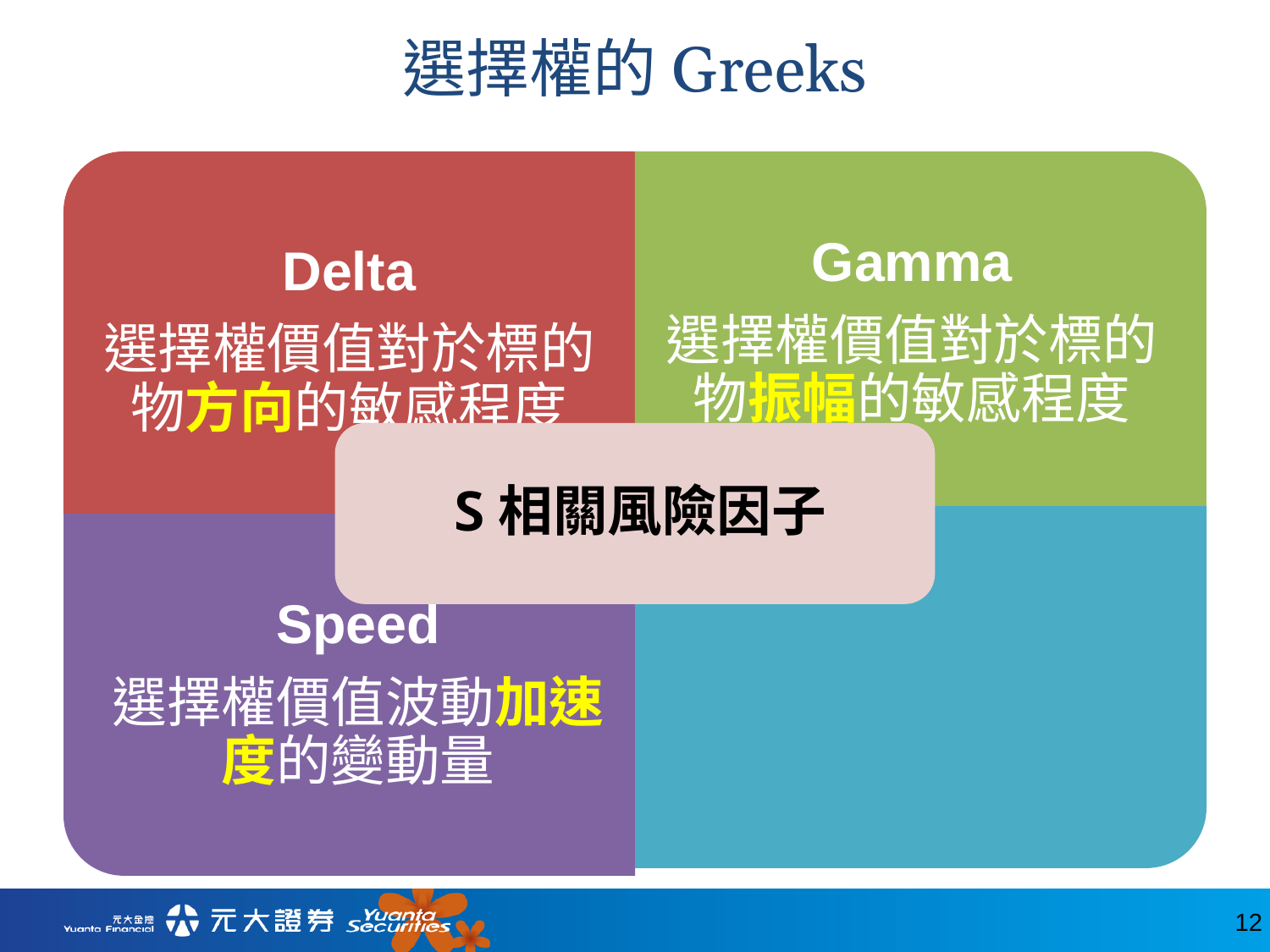

# 選擇權的Greeks
Delta
選擇權價值對於標的物方向的敏感程度
Gamma
選擇權價值對於標的物振幅的敏感程度
Speed
選擇權價值波動加速度的變動量

S相關風險因子
12